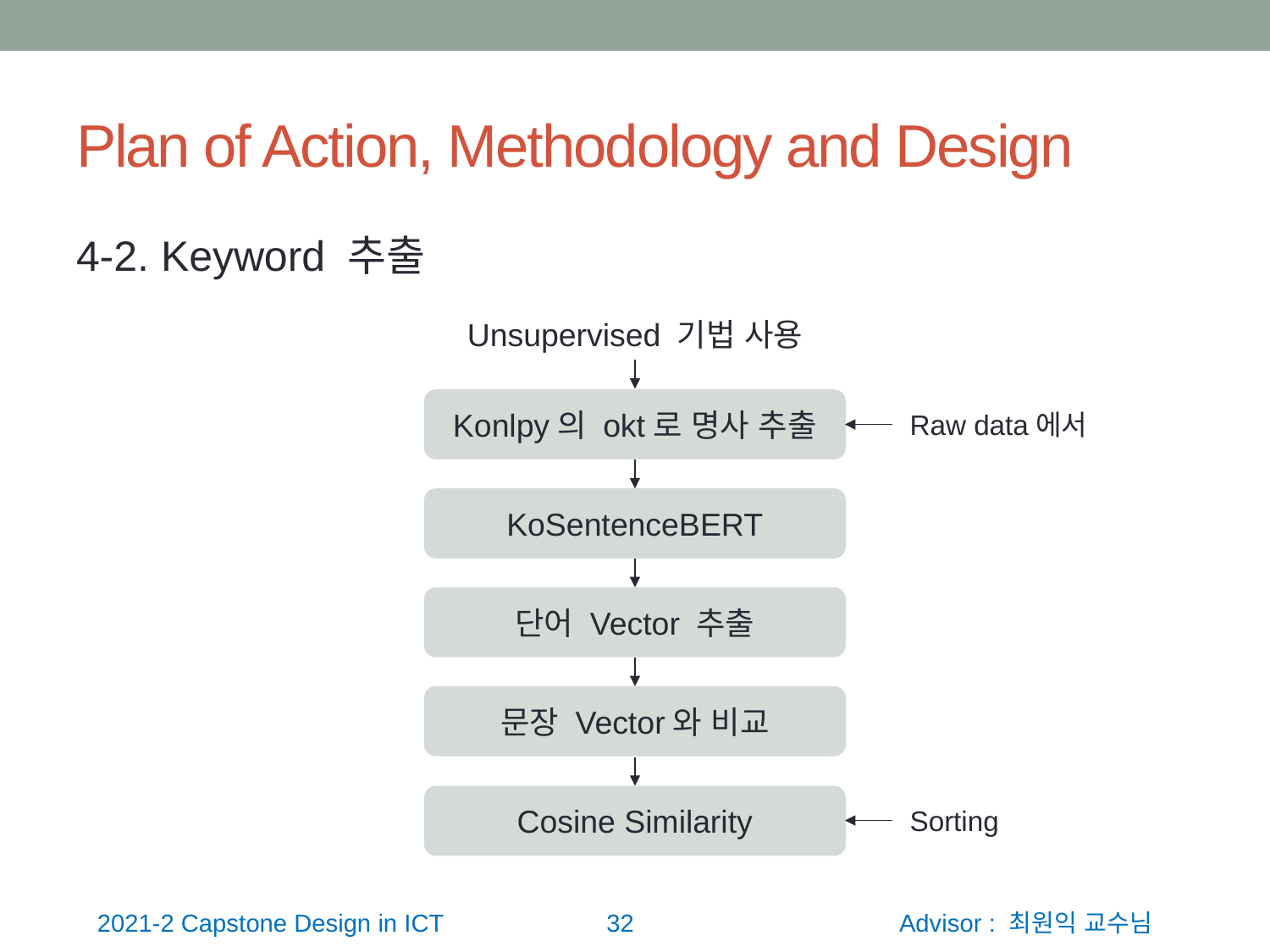

# Plan of Action, Methodology and Design
4-2. Keyword 추출
Unsupervised 기법 사용
Konlpy의 okt로 명사 추출
KoSentenceBERT
단어 Vector 추출
문장 Vector와 비교
Cosine Similarity
Raw data에서
Sorting